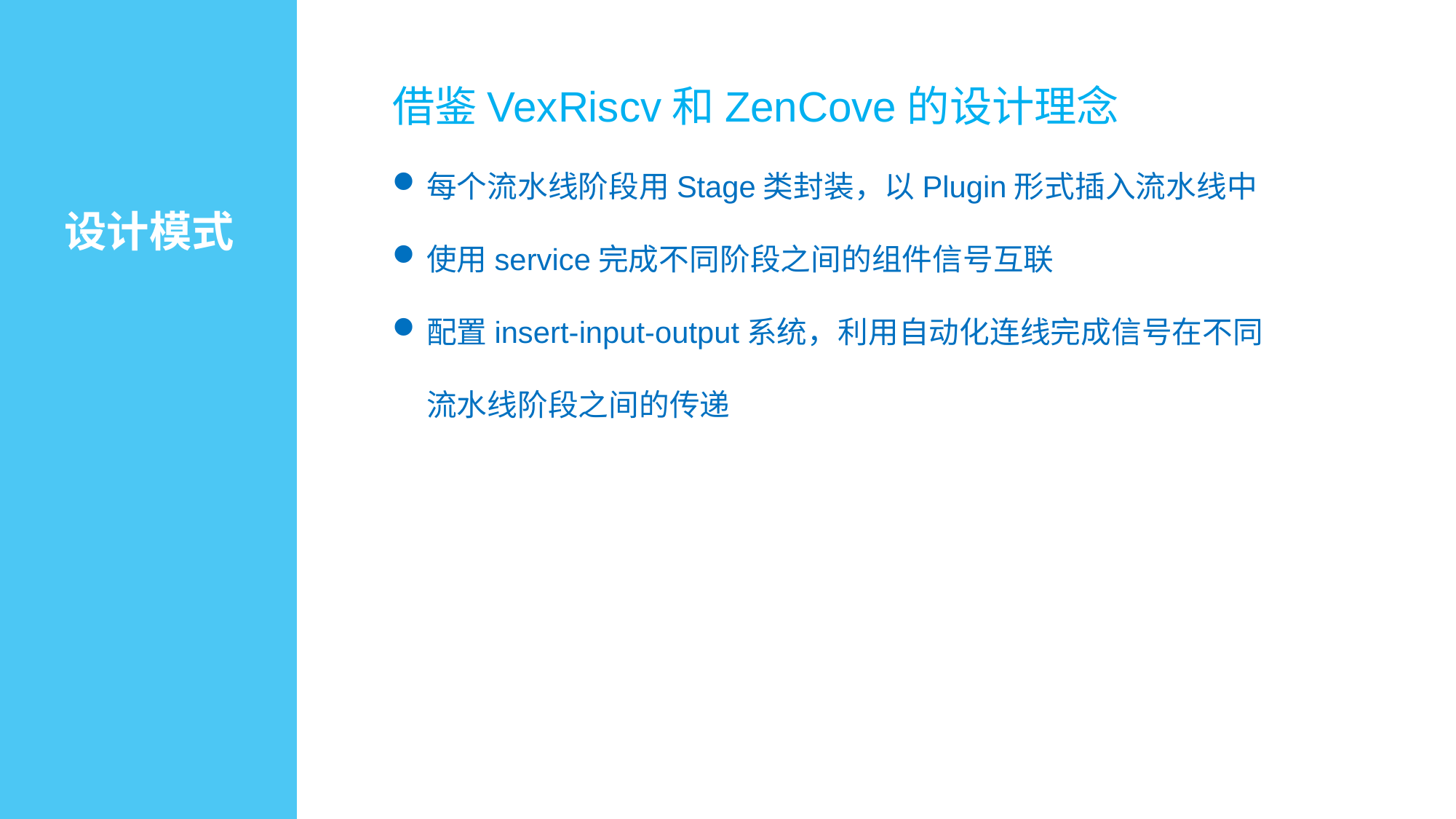

借鉴VexRiscv和ZenCove的设计理念
每个流水线阶段用Stage类封装，以Plugin形式插入流水线中
使用service完成不同阶段之间的组件信号互联
配置insert-input-output系统，利用自动化连线完成信号在不同流水线阶段之间的传递
设计模式